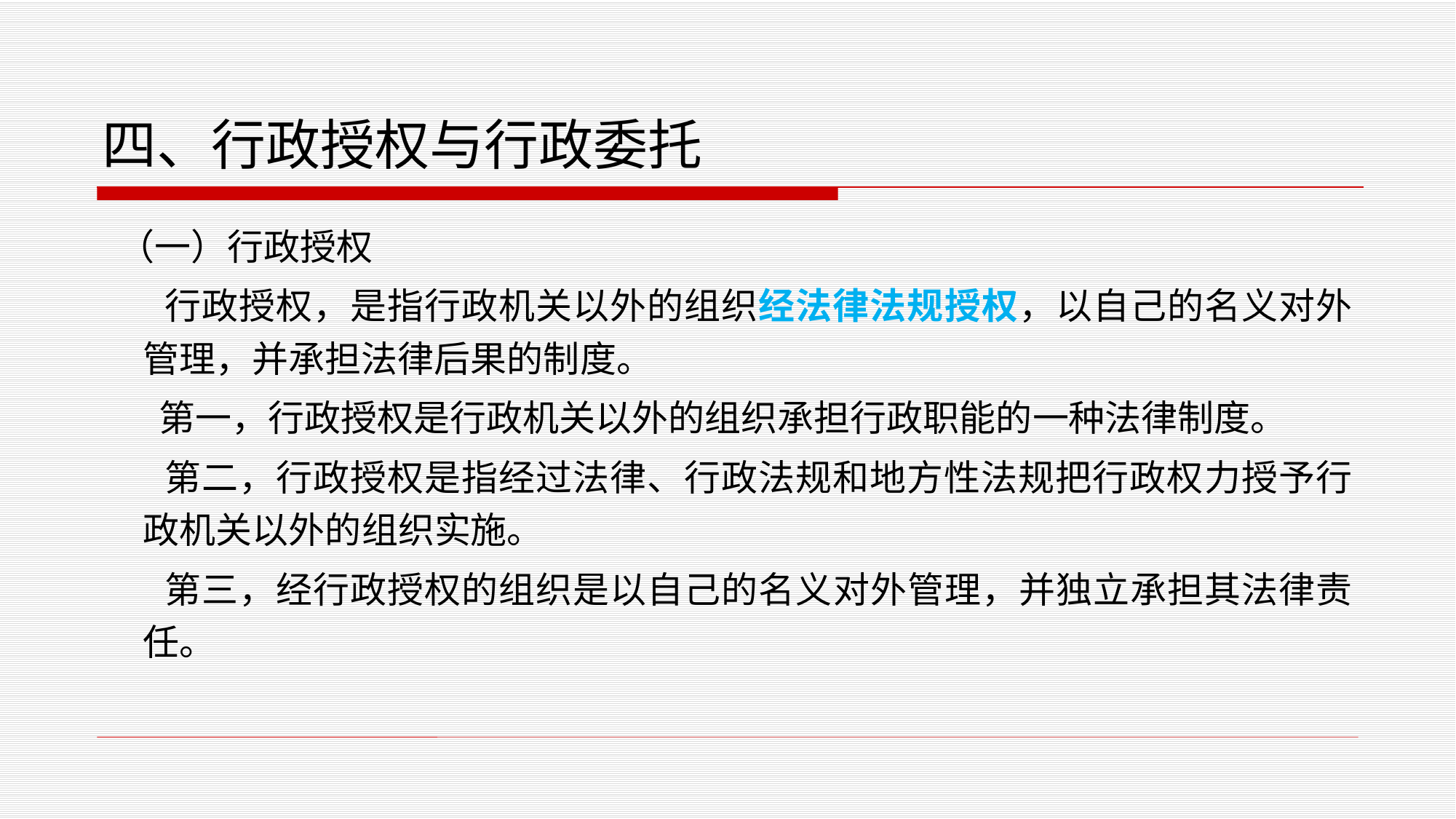

# 四、行政授权与行政委托
 （一）行政授权
      行政授权，是指行政机关以外的组织经法律法规授权，以自己的名义对外管理，并承担法律后果的制度。
      第一，行政授权是行政机关以外的组织承担行政职能的一种法律制度。
      第二，行政授权是指经过法律、行政法规和地方性法规把行政权力授予行政机关以外的组织实施。
      第三，经行政授权的组织是以自己的名义对外管理，并独立承担其法律责任。